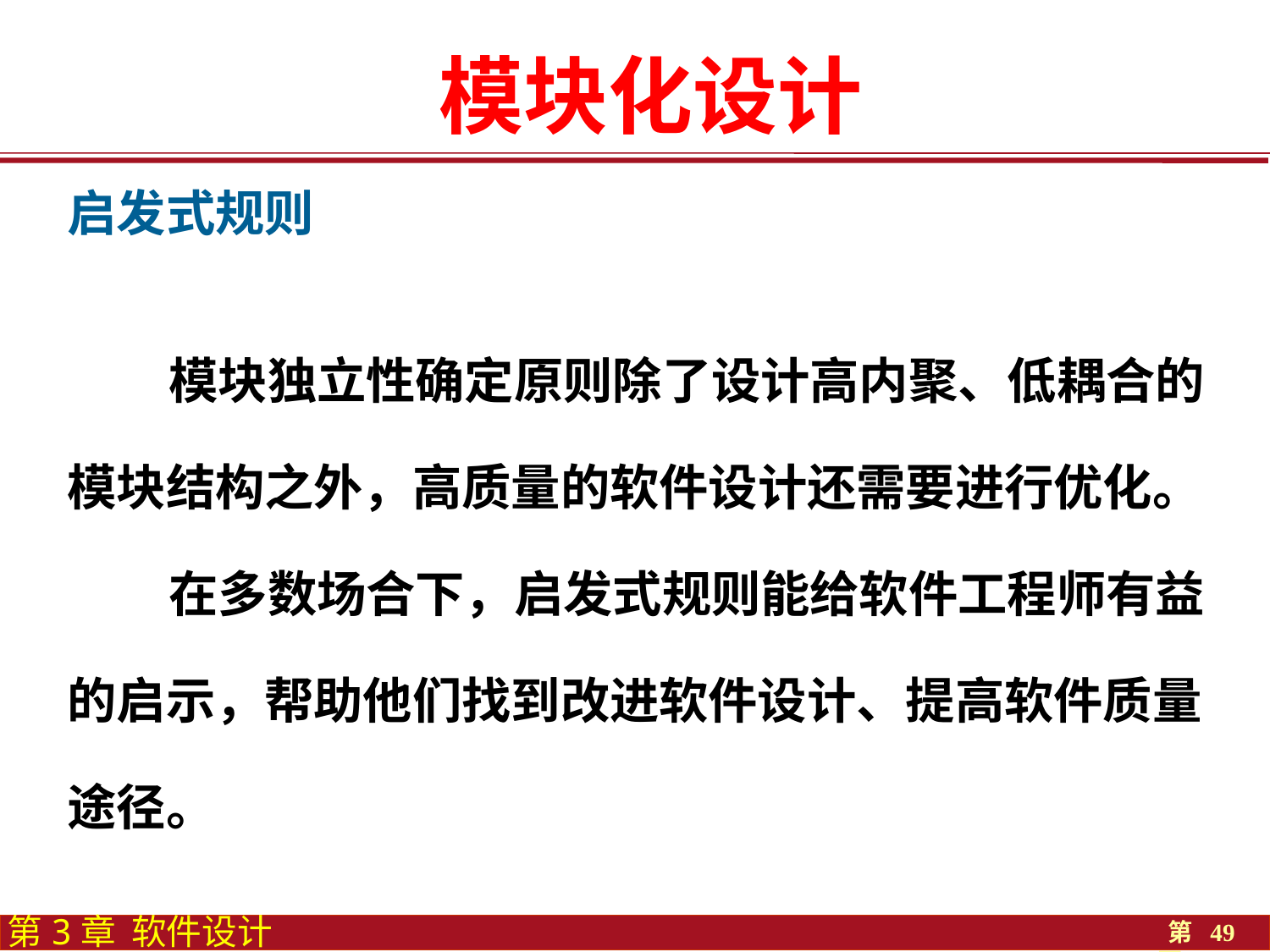

模块化设计
启发式规则
        模块独立性确定原则除了设计高内聚、低耦合的模块结构之外，高质量的软件设计还需要进行优化。
        在多数场合下，启发式规则能给软件工程师有益的启示，帮助他们找到改进软件设计、提高软件质量途径。